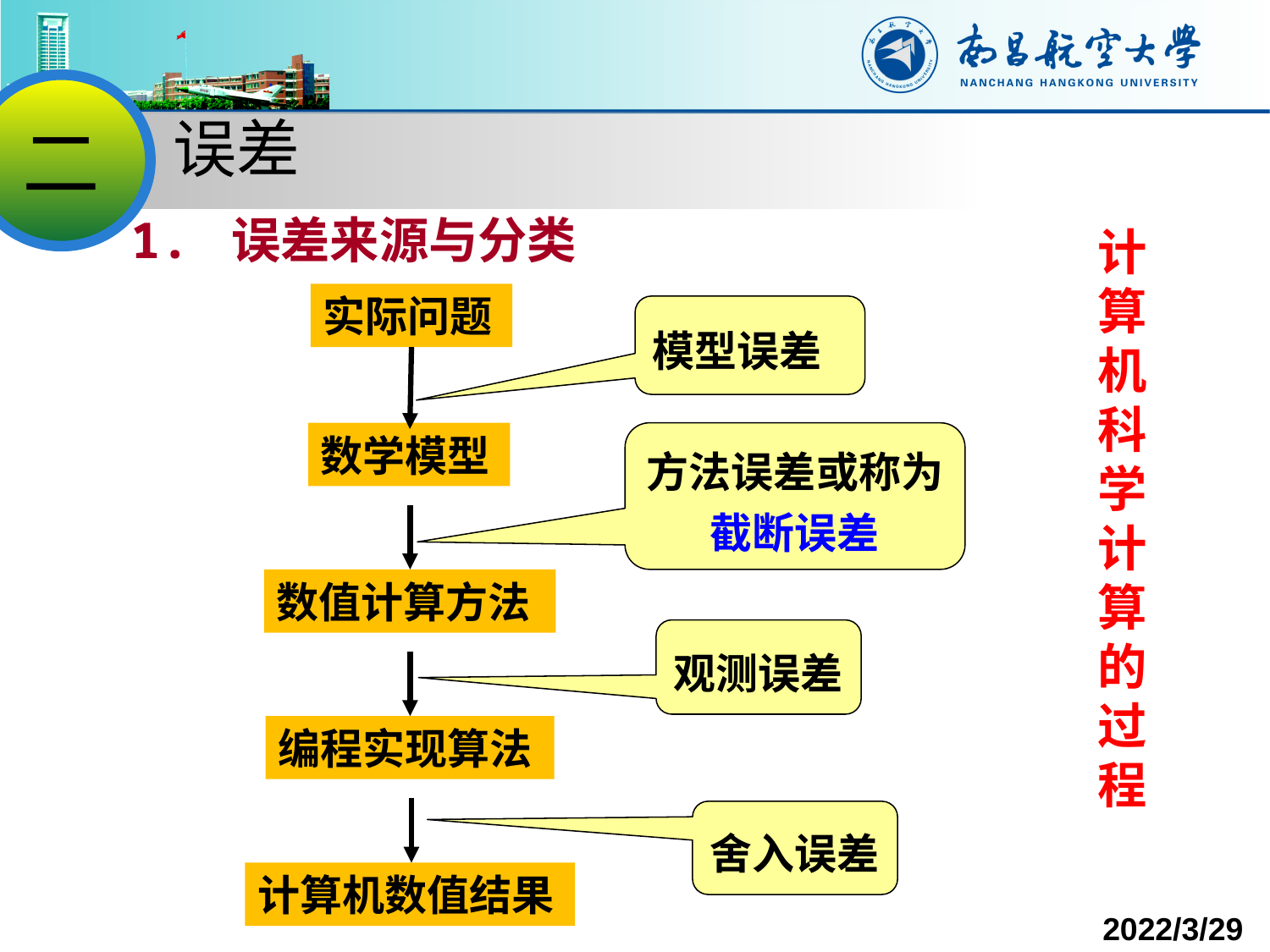

二

误差

1. 误差来源与分类
计
算
机
科
学
计
算的
过程
实际问题
模型误差
数学模型
方法误差或称为截断误差
数值计算方法
观测误差
编程实现算法
舍入误差
计算机数值结果